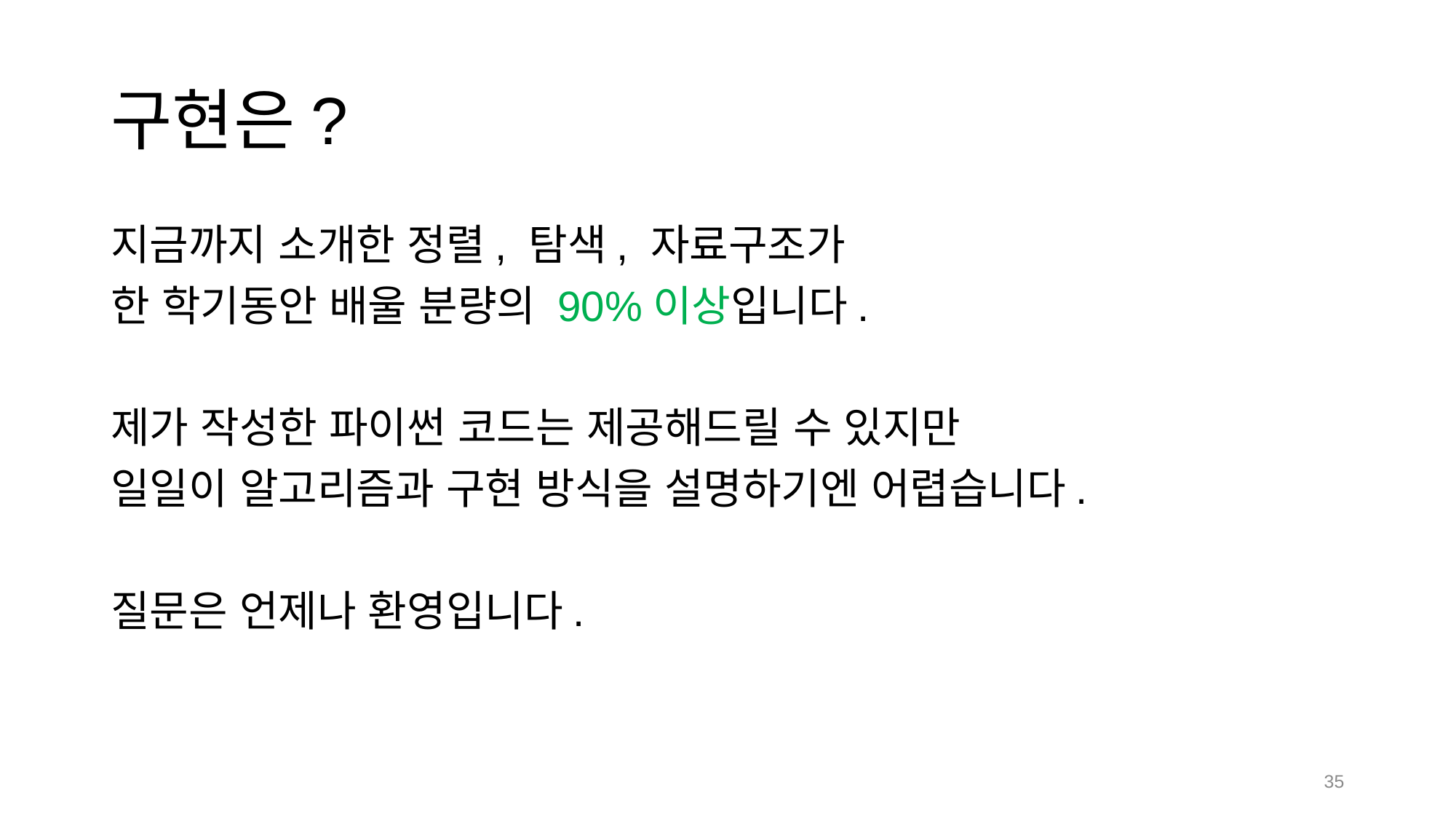

# 구현은?
지금까지 소개한 정렬, 탐색, 자료구조가
한 학기동안 배울 분량의 90%이상입니다.

제가 작성한 파이썬 코드는 제공해드릴 수 있지만
일일이 알고리즘과 구현 방식을 설명하기엔 어렵습니다.

질문은 언제나 환영입니다.

35